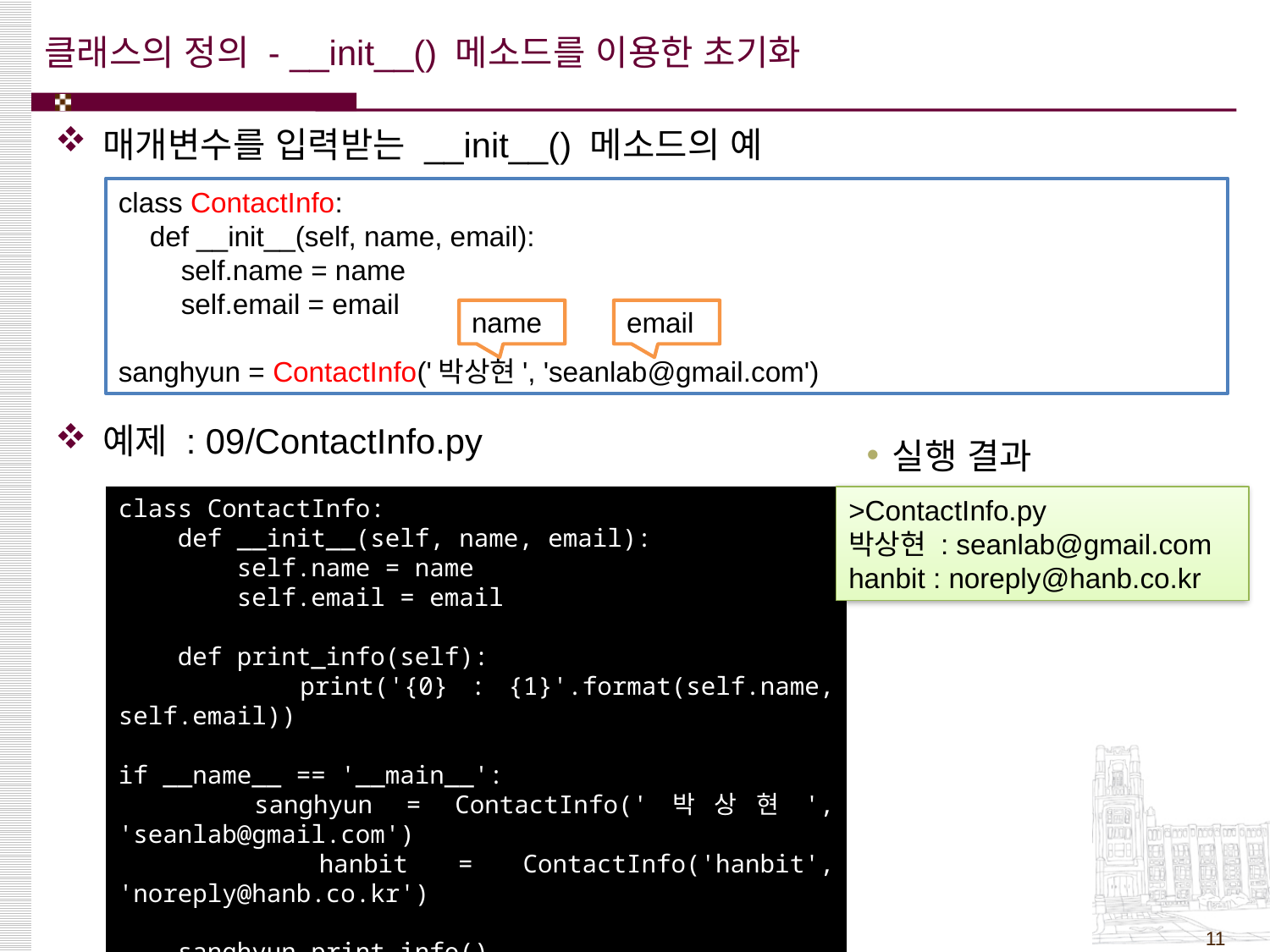

# 클래스의 정의 - __init__() 메소드를 이용한 초기화
매개변수를 입력받는 __init__() 메소드의 예

예제 : 09/ContactInfo.py
class ContactInfo:
    def __init__(self, name, email):
        self.name = name
        self.email = email

sanghyun = ContactInfo('박상현', 'seanlab@gmail.com')
name
email
실행 결과

class ContactInfo:
    def __init__(self, name, email):
        self.name = name
        self.email = email

    def print_info(self):
        print('{0} : {1}'.format(self.name, self.email))

if __name__ == '__main__':
    sanghyun = ContactInfo('박상현', 'seanlab@gmail.com')
    hanbit = ContactInfo('hanbit', 'noreply@hanb.co.kr')

    sanghyun.print_info()
    hanbit.print_info()
>ContactInfo.py
박상현 : seanlab@gmail.com
hanbit : noreply@hanb.co.kr